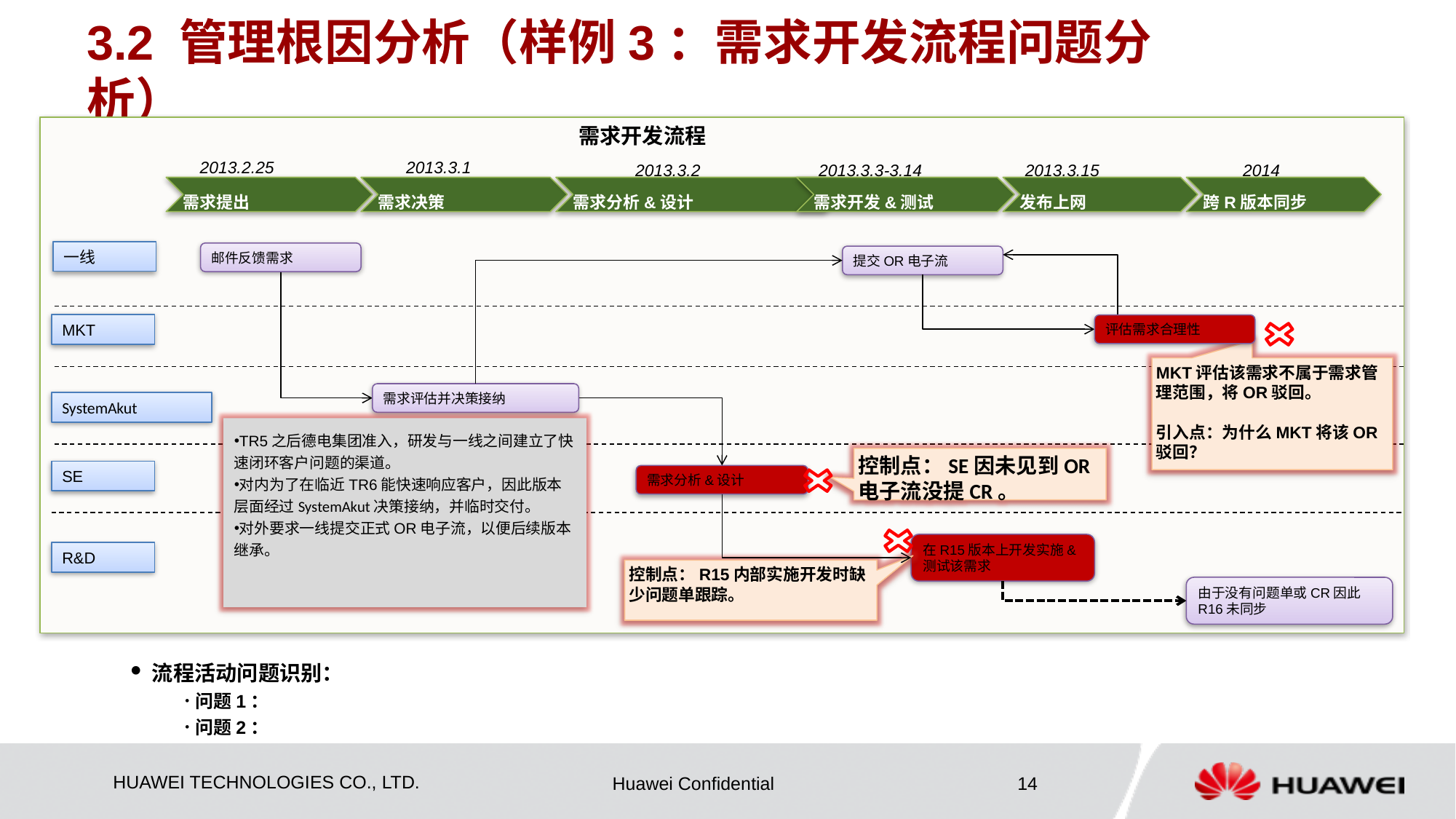

# 3.2 管理根因分析（样例3：需求开发流程问题分析）

需求开发流程
2013.2.25
2013.3.1
2013.3.2
2013.3.3-3.14
2013.3.15
2014
需求提出
需求决策
需求分析&设计
需求开发&测试
发布上网
跨R版本同步
一线
邮件反馈需求
提交OR电子流
MKT
评估需求合理性

MKT评估该需求不属于需求管理范围，将OR驳回。

引入点：为什么MKT将该OR驳回？
需求评估并决策接纳
SystemAkut
TR5之后德电集团准入，研发与一线之间建立了快速闭环客户问题的渠道。
对内为了在临近TR6能快速响应客户，因此版本层面经过SystemAkut决策接纳，并临时交付。
对外要求一线提交正式OR电子流，以便后续版本继承。
控制点：SE因未见到OR电子流没提CR。
SE
需求分析&设计

在R15版本上开发实施&测试该需求
R&D
控制点：R15内部实施开发时缺少问题单跟踪。
由于没有问题单或CR因此R16未同步
流程活动问题识别：
问题1：
问题2：